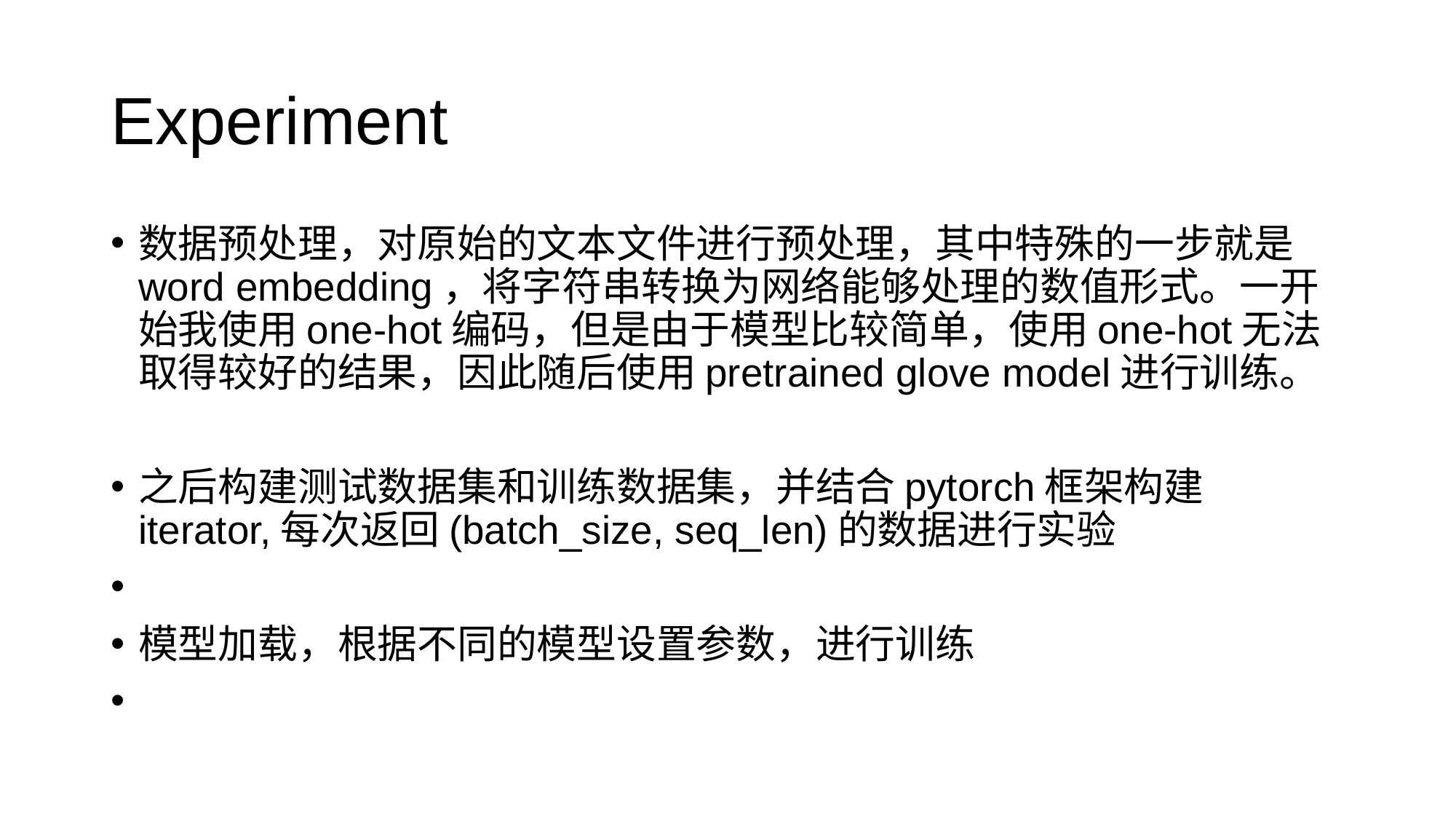

# Experiment
数据预处理，对原始的文本文件进行预处理，其中特殊的一步就是word embedding，将字符串转换为网络能够处理的数值形式。一开始我使用one-hot编码，但是由于模型比较简单，使用one-hot无法取得较好的结果，因此随后使用pretrained glove model进行训练。

之后构建测试数据集和训练数据集，并结合pytorch框架构建iterator,每次返回(batch_size, seq_len)的数据进行实验

模型加载，根据不同的模型设置参数，进行训练